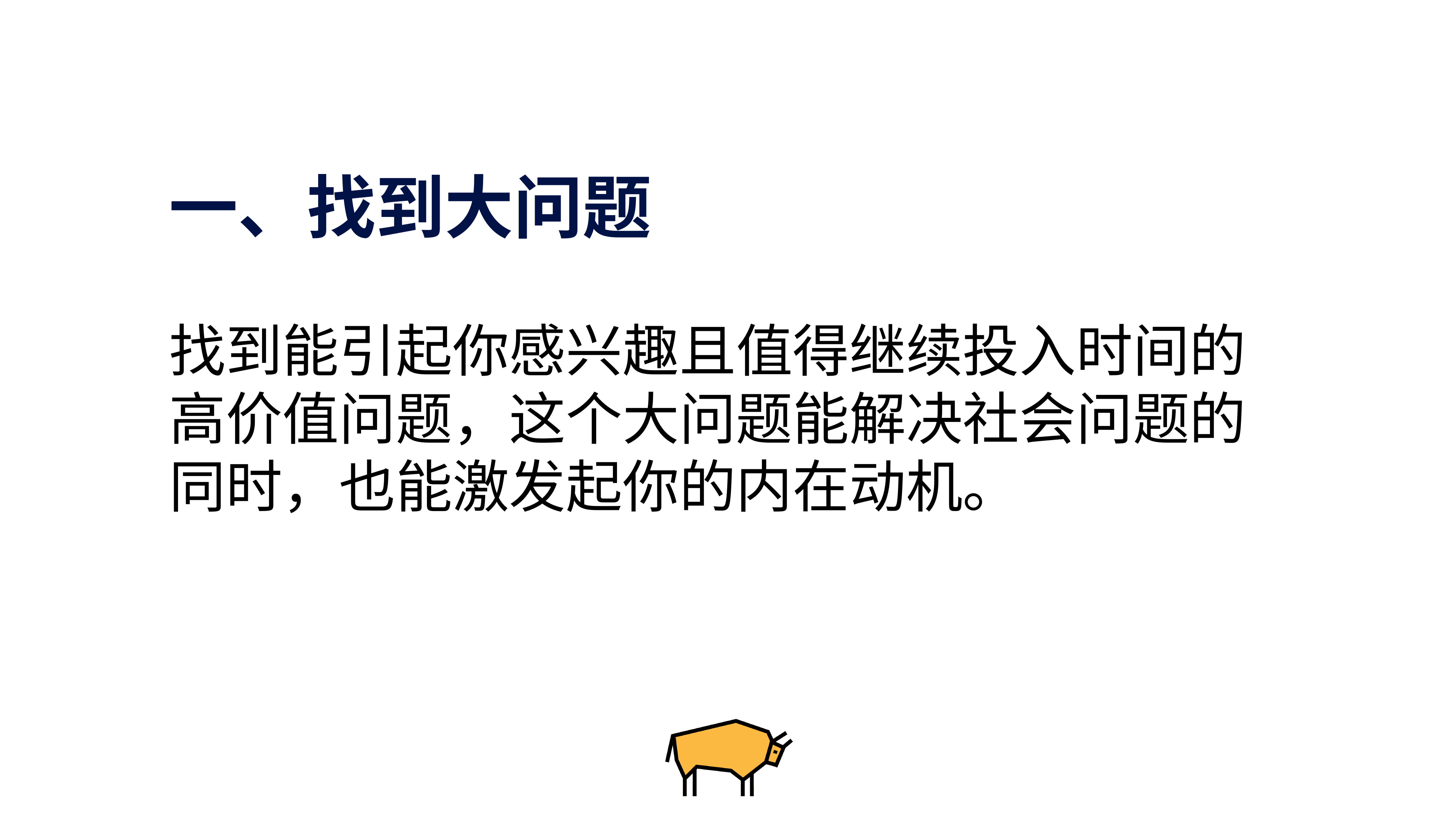

# 一、找到大问题 找到能引起你感兴趣且值得继续投入时间的高价值问题，这个大问题能解决社会问题的同时，也能激发起你的内在动机。